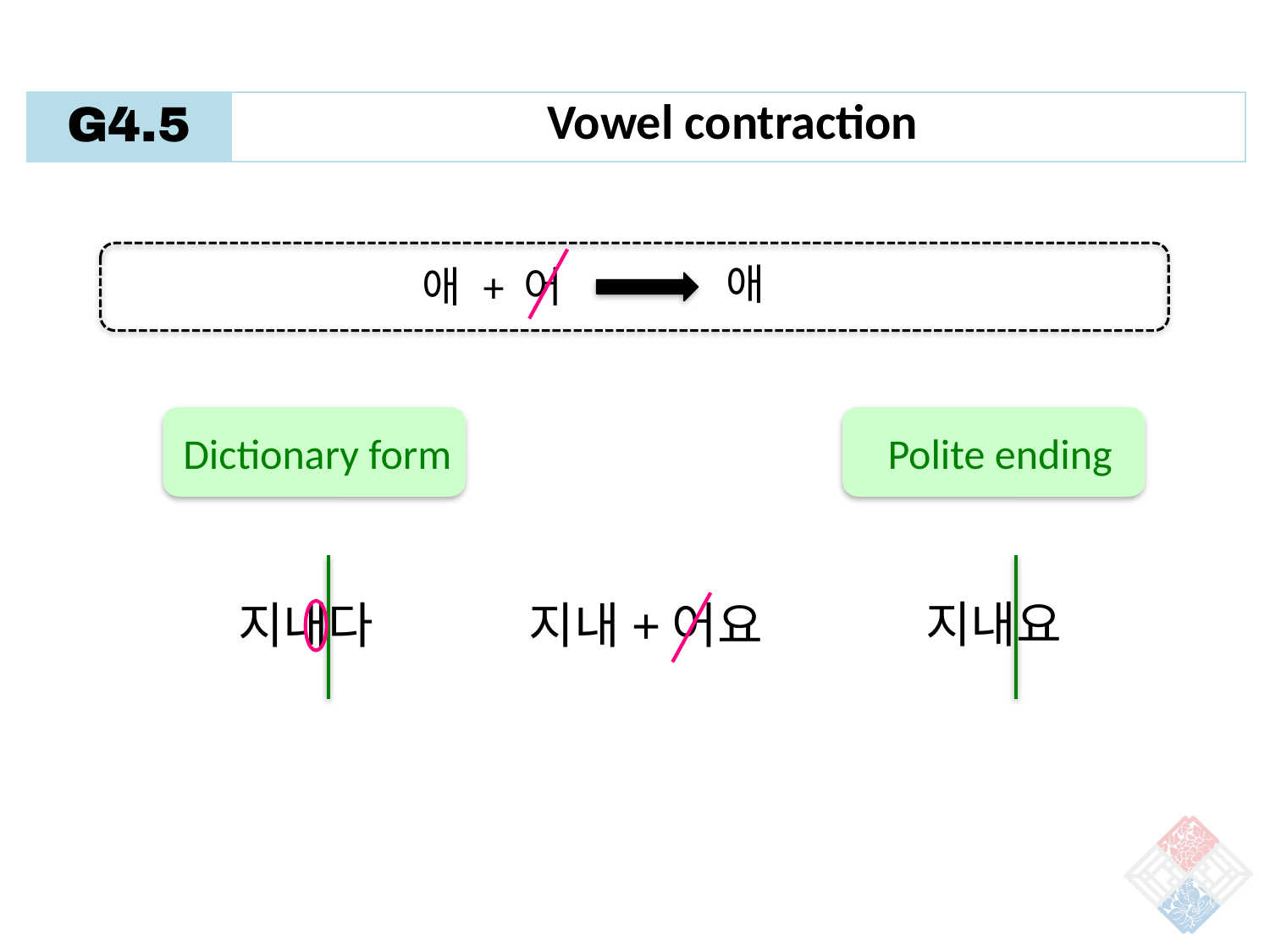

| G4.5 | Vowel contraction |
| --- | --- |

애
애 + 어

Dictionary form
Polite ending
지내요
지내다
지내+어요